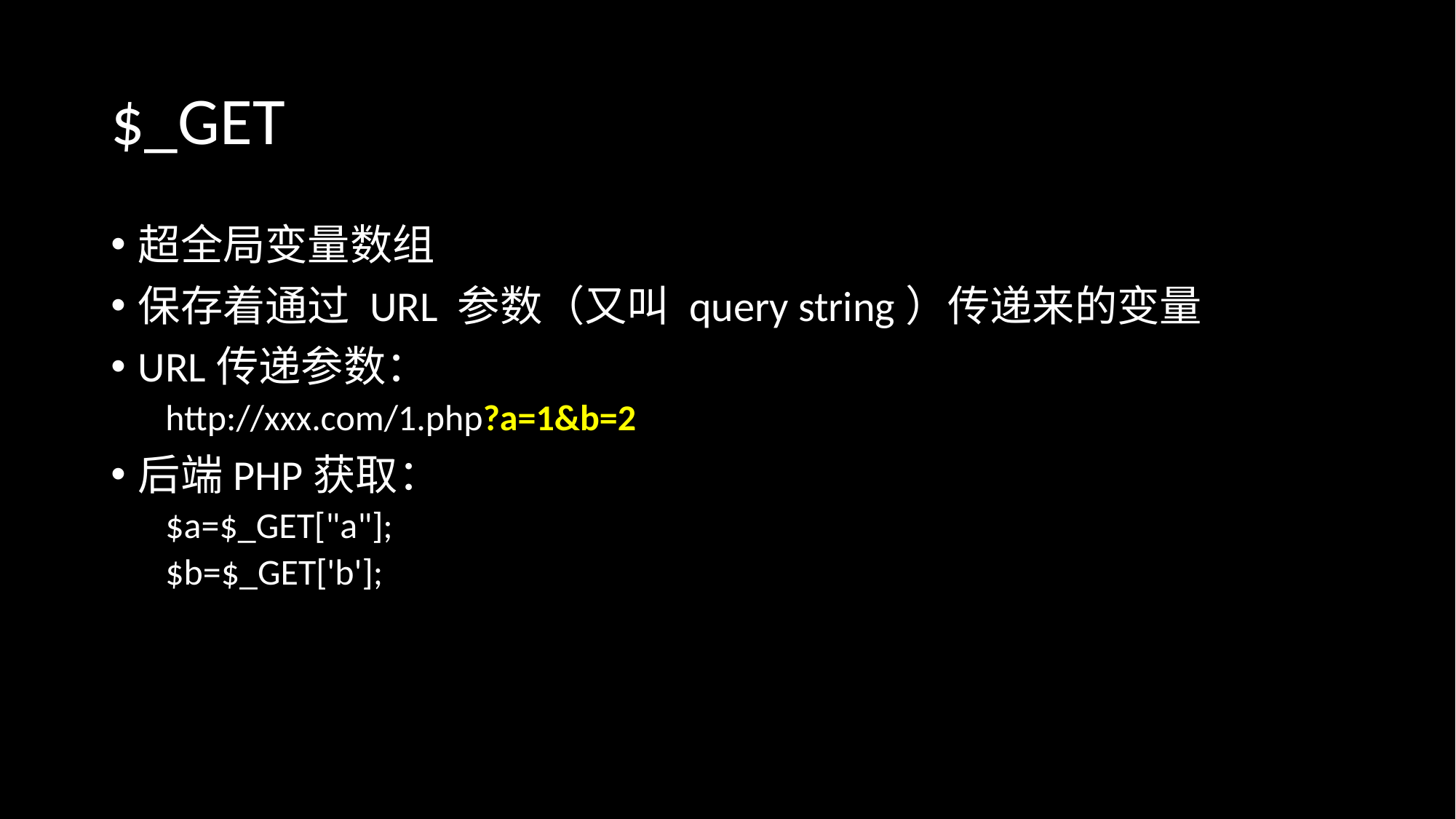

# $_GET
超全局变量数组
保存着通过 URL 参数（又叫 query string）传递来的变量
URL传递参数：
http://xxx.com/1.php?a=1&b=2
后端PHP获取：
$a=$_GET["a"];
$b=$_GET['b'];